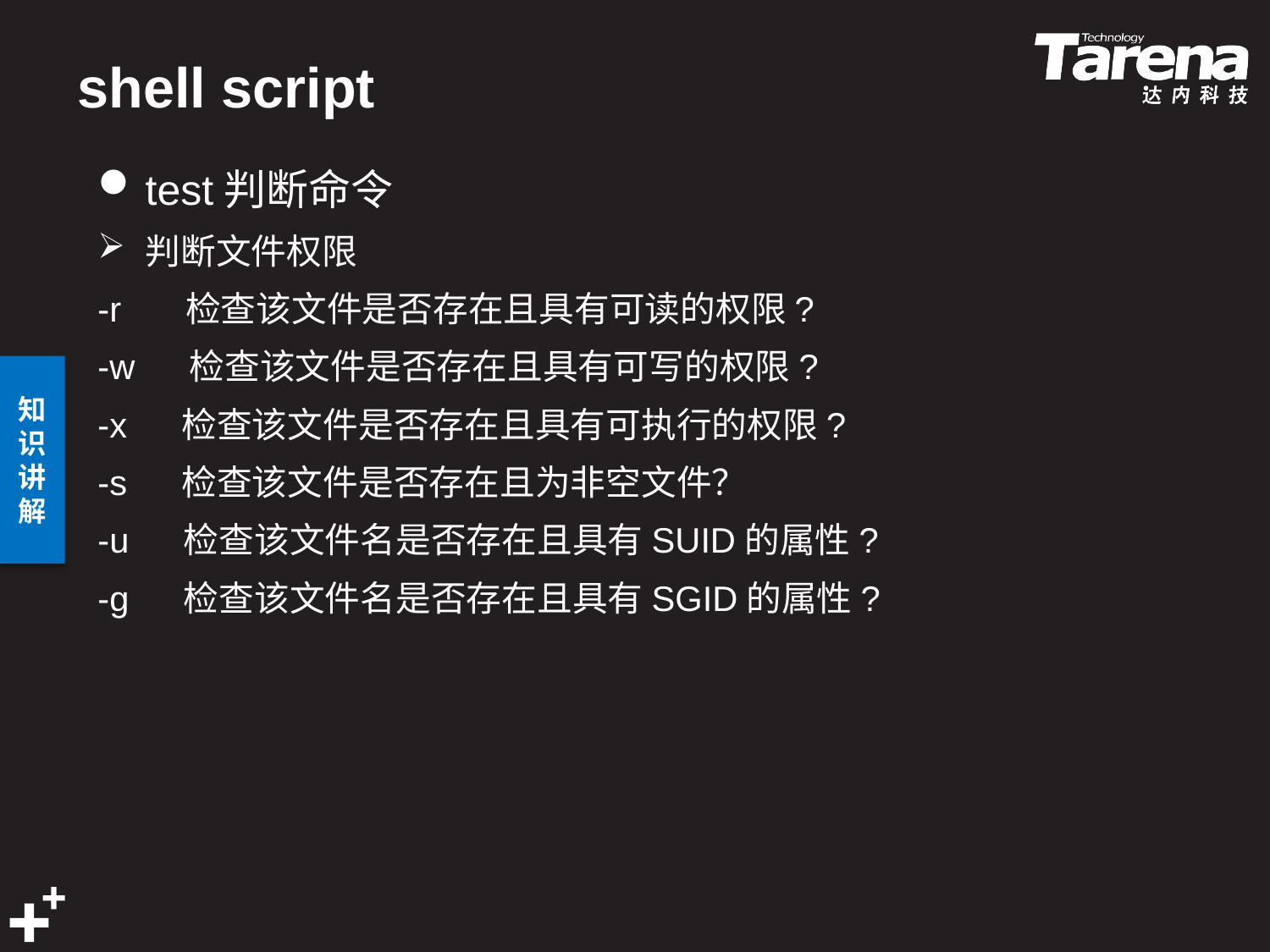

# shell script
test判断命令
判断文件权限  
-r   检查该文件是否存在且具有可读的权限? 
-w  检查该文件是否存在且具有可写的权限? 
-x  检查该文件是否存在且具有可执行的权限? 
-s  检查该文件是否存在且为非空文件？ 
-u  检查该文件名是否存在且具有SUID的属性? 
-g  检查该文件名是否存在且具有SGID的属性? 
